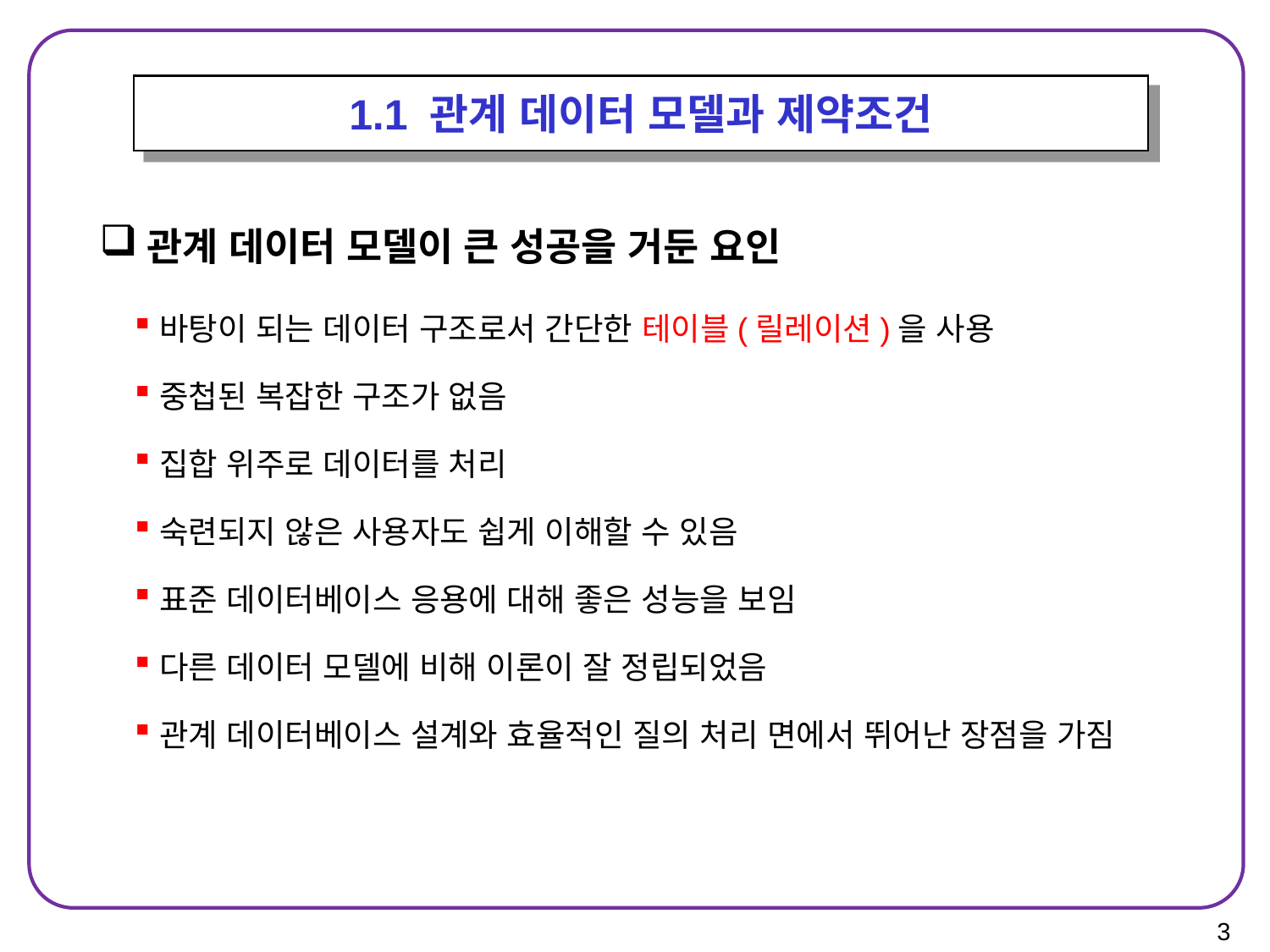

1.1 관계 데이터 모델과 제약조건
관계 데이터 모델이 큰 성공을 거둔 요인
바탕이 되는 데이터 구조로서 간단한 테이블(릴레이션)을 사용
중첩된 복잡한 구조가 없음
집합 위주로 데이터를 처리
숙련되지 않은 사용자도 쉽게 이해할 수 있음
표준 데이터베이스 응용에 대해 좋은 성능을 보임
다른 데이터 모델에 비해 이론이 잘 정립되었음
관계 데이터베이스 설계와 효율적인 질의 처리 면에서 뛰어난 장점을 가짐
3